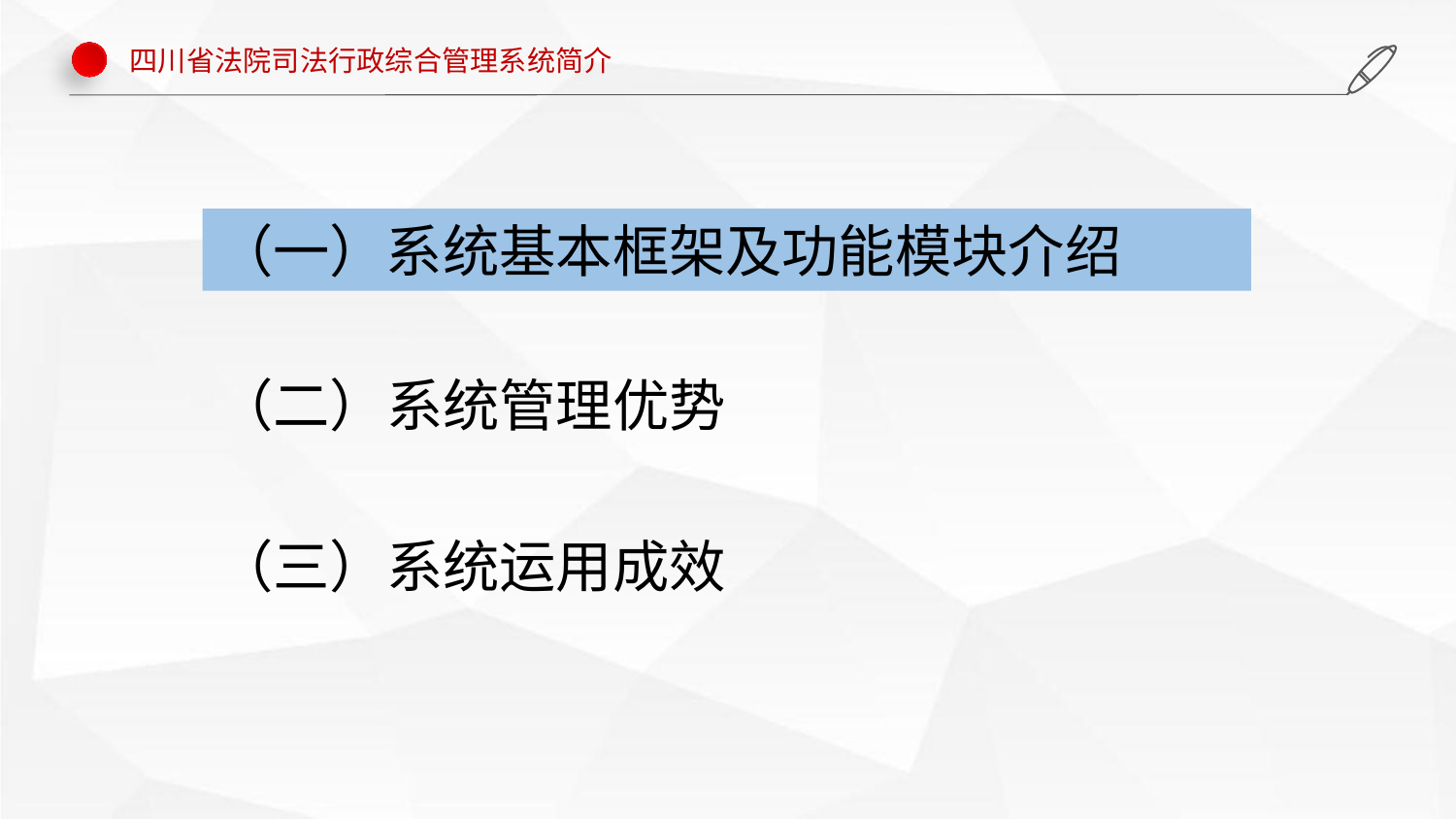

四川省法院司法行政综合管理系统简介

（一）系统基本框架及功能模块介绍
（二）系统管理优势
（三）系统运用成效